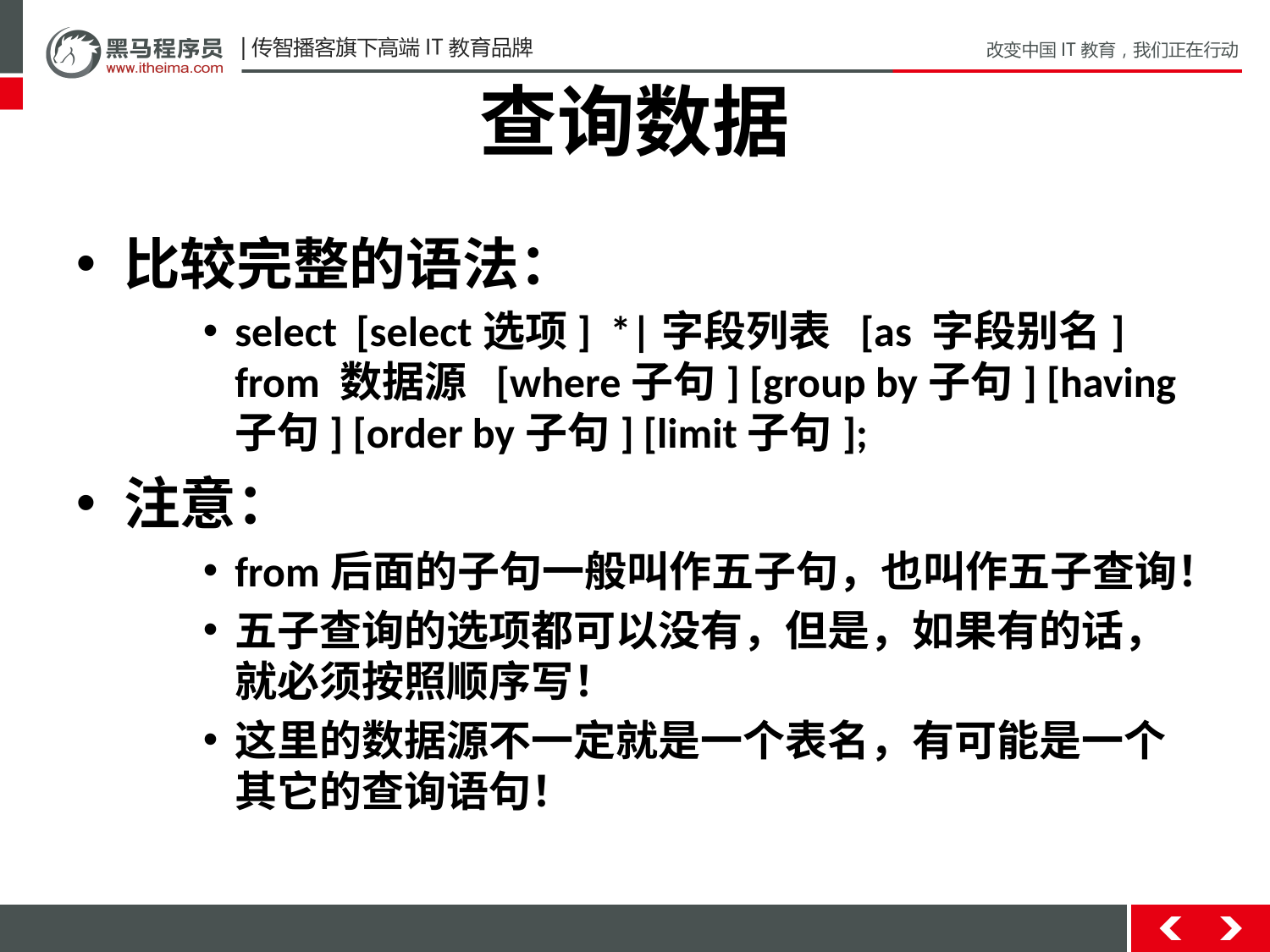

# 查询数据
比较完整的语法：
select  [select选项]  *|字段列表  [as 字段别名]  from 数据源  [where子句] [group by子句] [having子句] [order by子句] [limit子句];
注意：
from后面的子句一般叫作五子句，也叫作五子查询！
五子查询的选项都可以没有，但是，如果有的话，就必须按照顺序写！
这里的数据源不一定就是一个表名，有可能是一个其它的查询语句！